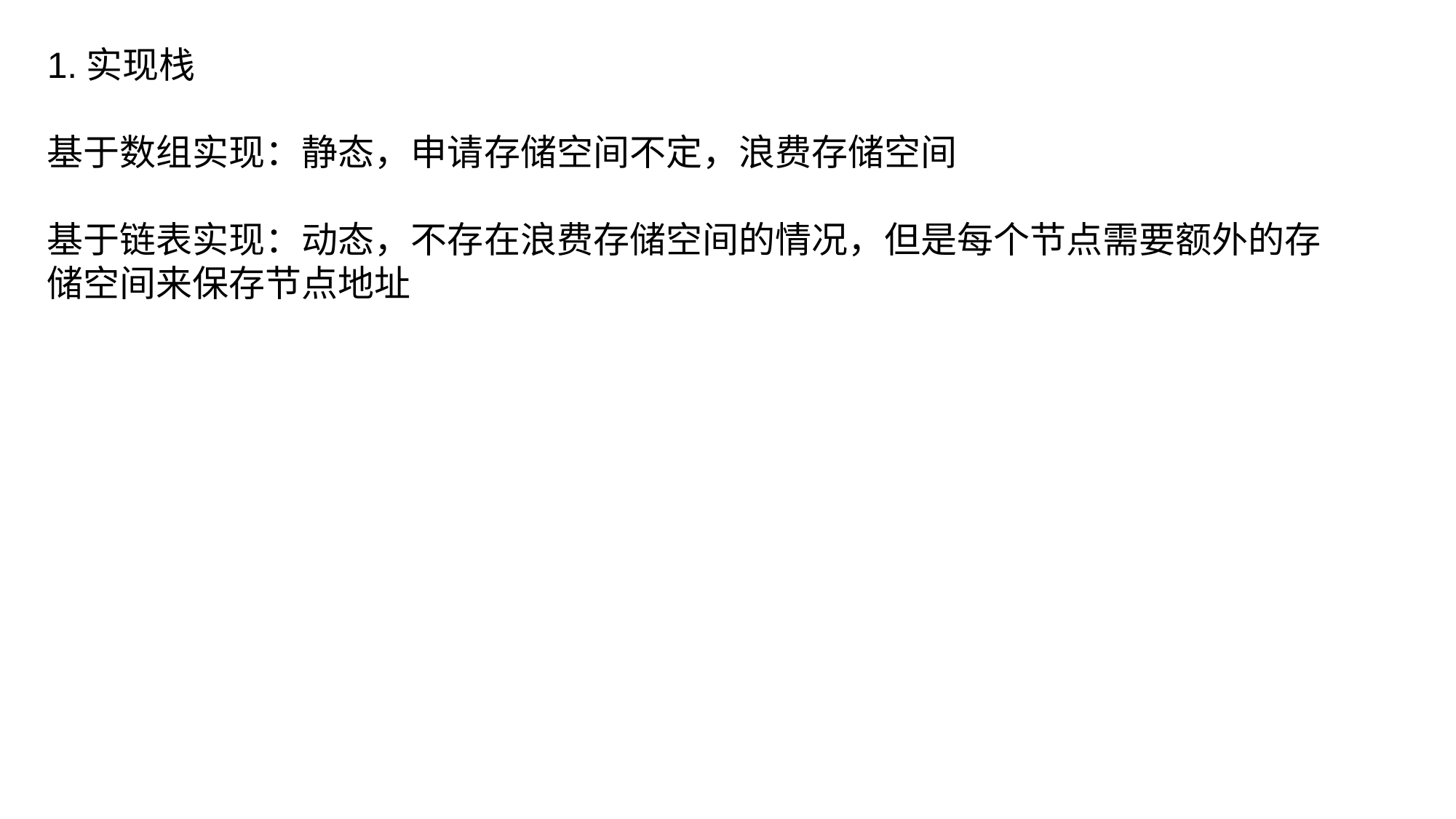

1.实现栈

基于数组实现：静态，申请存储空间不定，浪费存储空间

基于链表实现：动态，不存在浪费存储空间的情况，但是每个节点需要额外的存储空间来保存节点地址